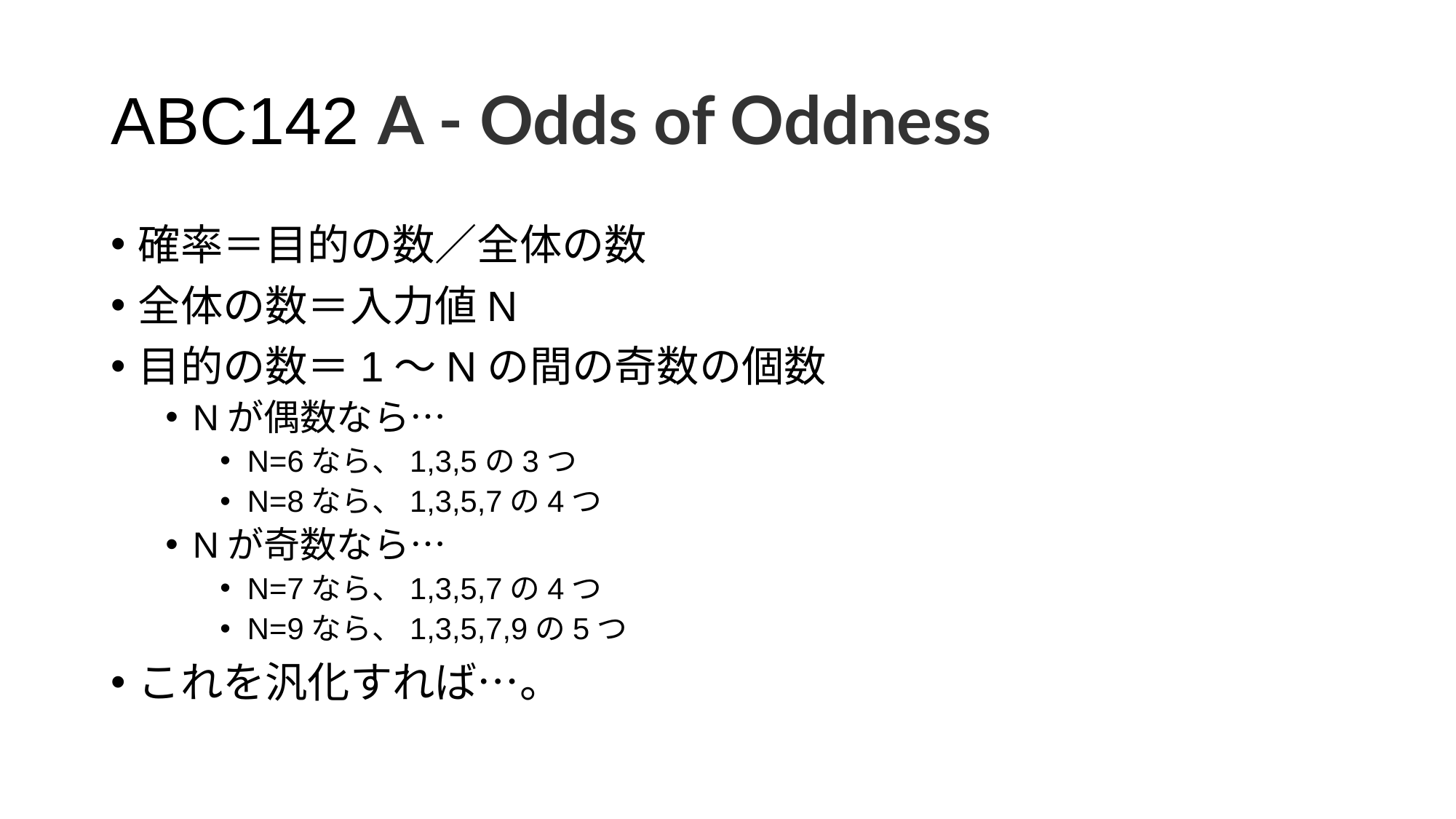

# ABC142 A - Odds of Oddness
確率＝目的の数／全体の数
全体の数＝入力値N
目的の数＝1～Nの間の奇数の個数
Nが偶数なら…
N=6なら、1,3,5の3つ
N=8なら、1,3,5,7の4つ
Nが奇数なら…
N=7なら、1,3,5,7の4つ
N=9なら、1,3,5,7,9の5つ
これを汎化すれば…。